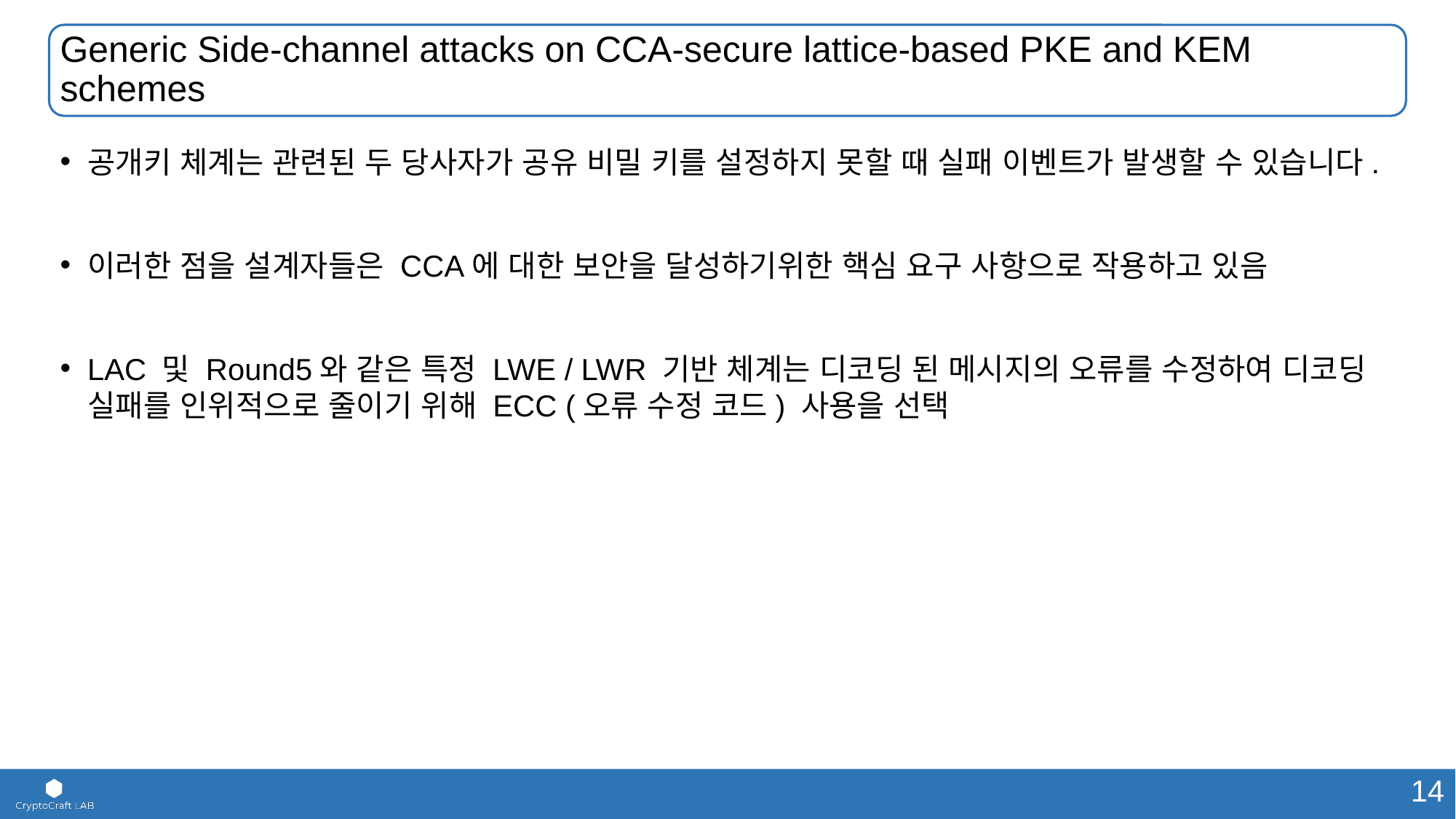

# Generic Side-channel attacks on CCA-secure lattice-based PKE and KEM schemes
공개키 체계는 관련된 두 당사자가 공유 비밀 키를 설정하지 못할 때 실패 이벤트가 발생할 수 있습니다.

이러한 점을 설계자들은 CCA에 대한 보안을 달성하기위한 핵심 요구 사항으로 작용하고 있음

LAC 및 Round5와 같은 특정 LWE / LWR 기반 체계는 디코딩 된 메시지의 오류를 수정하여 디코딩 실패를 인위적으로 줄이기 위해 ECC (오류 수정 코드) 사용을 선택